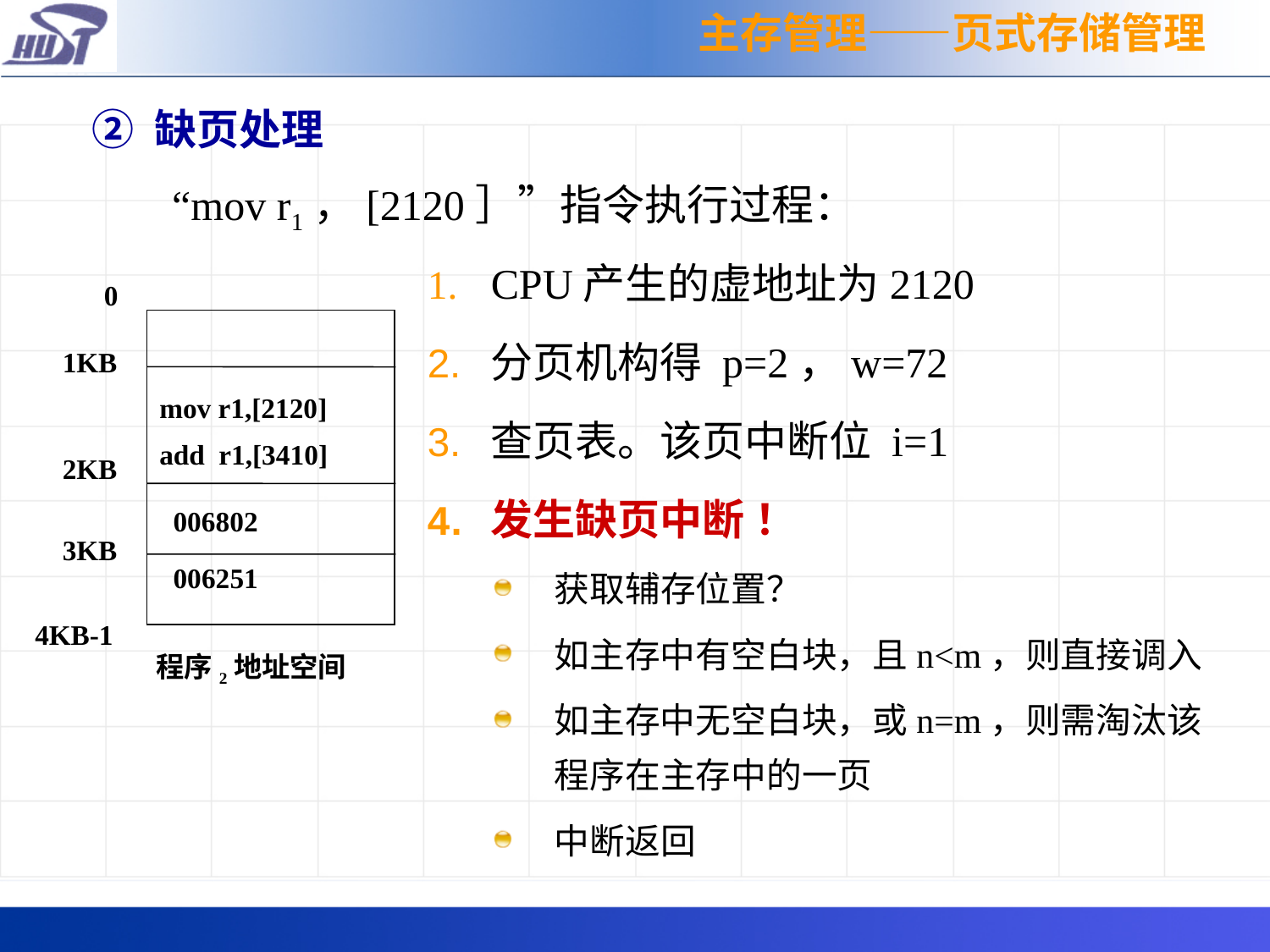

主存管理——页式存储管理
② 缺页处理
         “mov r1，[2120］”指令执行过程：
CPU产生的虚地址为2120
分页机构得 p=2，w=72
查页表。该页中断位 i=1
发生缺页中断 ！
获取辅存位置？
如主存中有空白块，且n<m，则直接调入
如主存中无空白块，或n=m，则需淘汰该程序在主存中的一页
中断返回
0

1KB

mov r1,[2120]
add  r1,[3410]
2KB

006802
3KB

006251
4KB-1
程序2地址空间